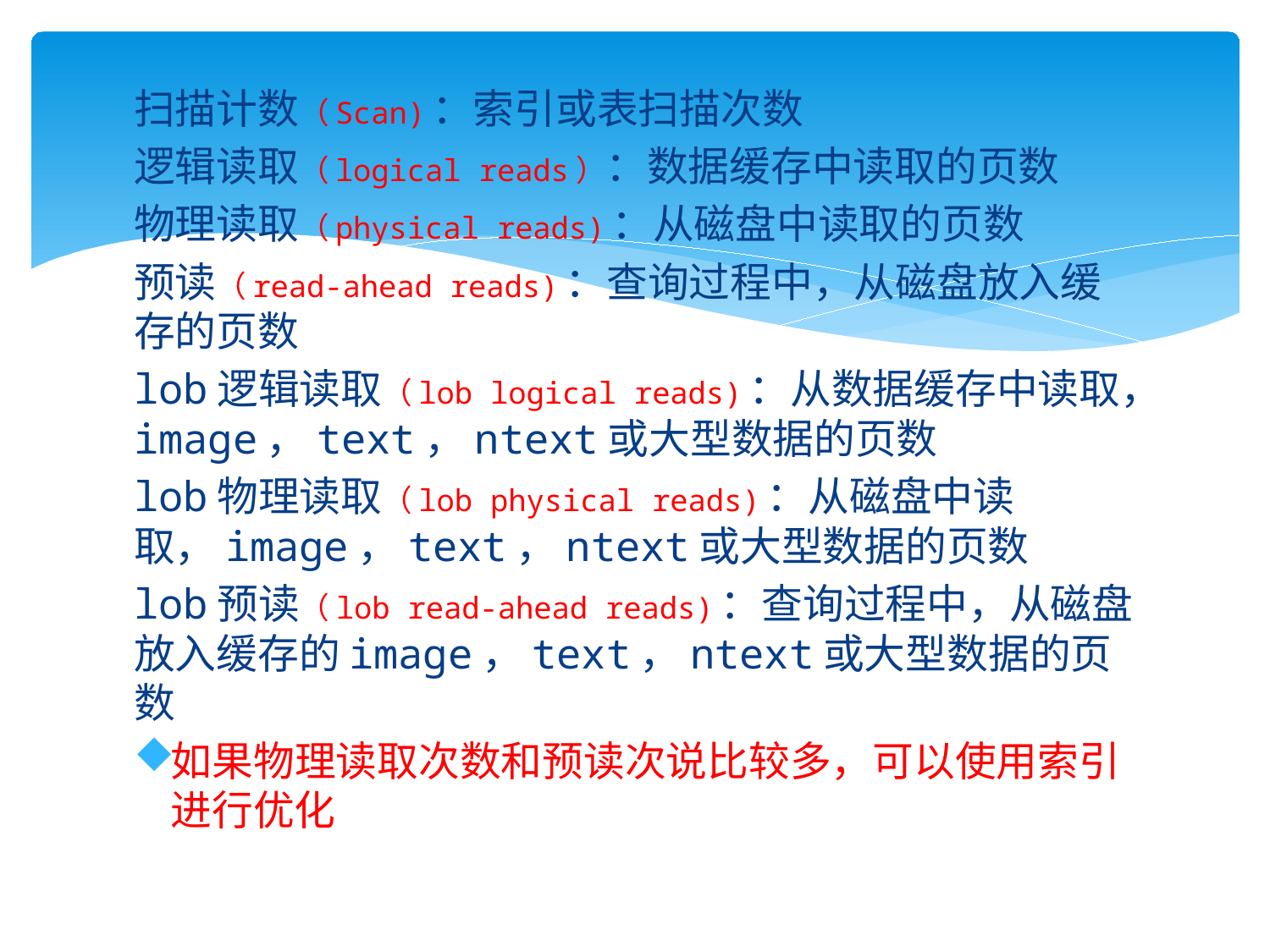

扫描计数（Scan)：索引或表扫描次数
逻辑读取（logical reads）：数据缓存中读取的页数
物理读取（physical reads)：从磁盘中读取的页数
预读（read-ahead reads)：查询过程中，从磁盘放入缓存的页数
lob逻辑读取（lob logical reads)：从数据缓存中读取，image，text，ntext或大型数据的页数
lob物理读取（lob physical reads)：从磁盘中读取，image，text，ntext或大型数据的页数
lob预读（lob read-ahead reads)：查询过程中，从磁盘放入缓存的image，text，ntext或大型数据的页数
如果物理读取次数和预读次说比较多，可以使用索引进行优化